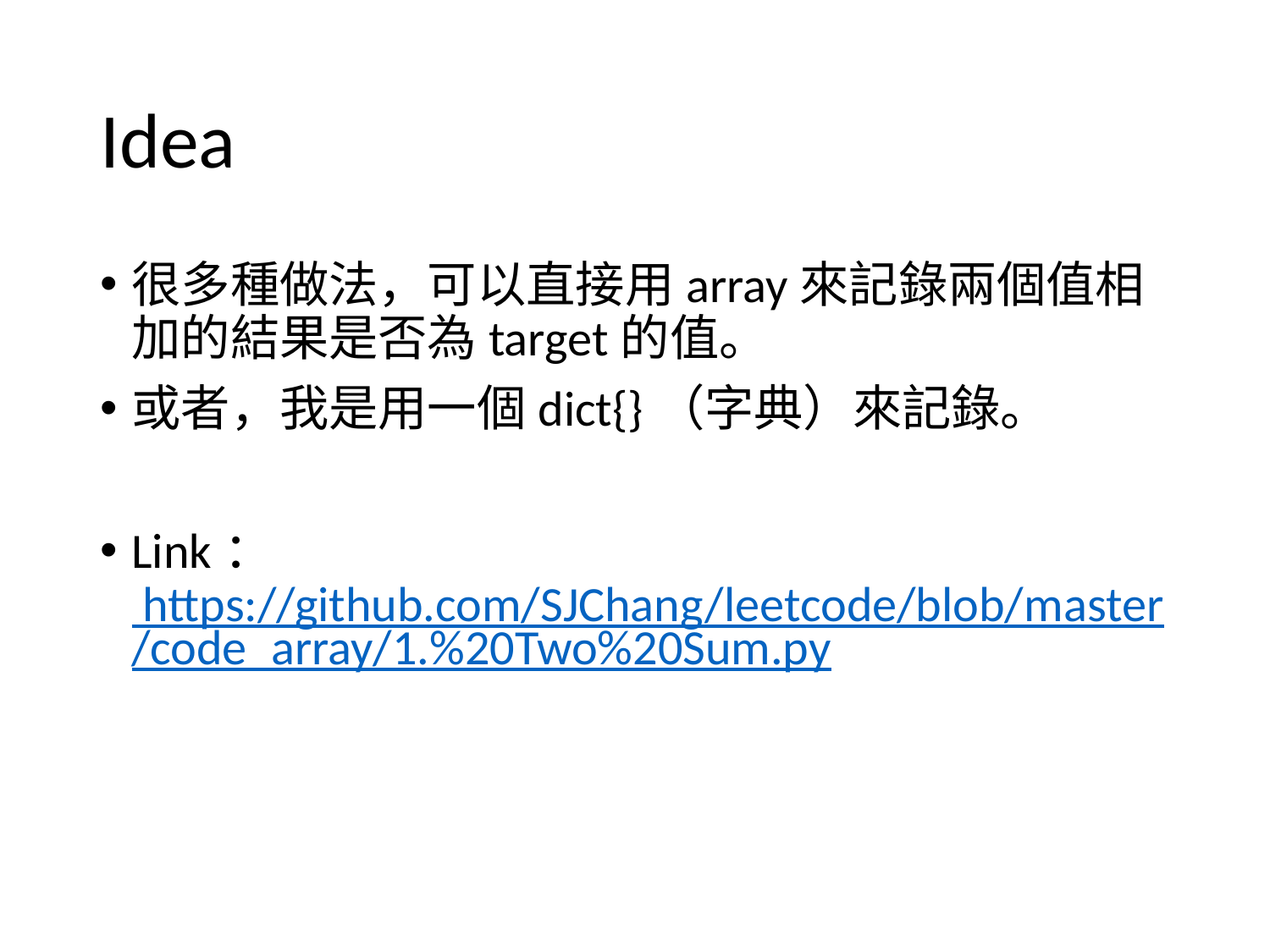

# Idea
很多種做法，可以直接用array來記錄兩個值相加的結果是否為target的值。
或者，我是用一個dict{}（字典）來記錄。

Link： https://github.com/SJChang/leetcode/blob/master/code_array/1.%20Two%20Sum.py